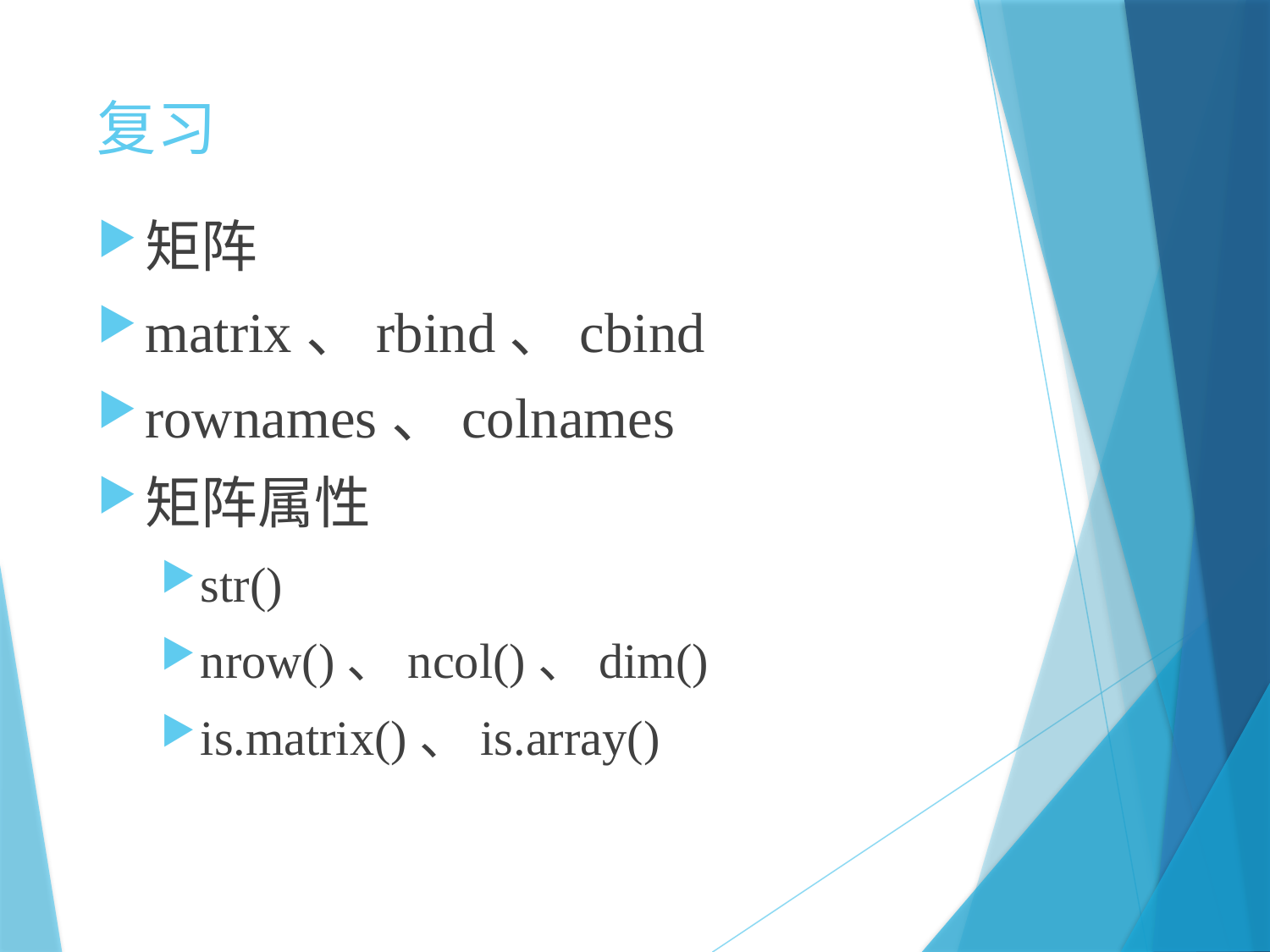

# 复习
矩阵
matrix、rbind、cbind
rownames、colnames
矩阵属性
str()
nrow()、ncol()、dim()
is.matrix()、is.array()